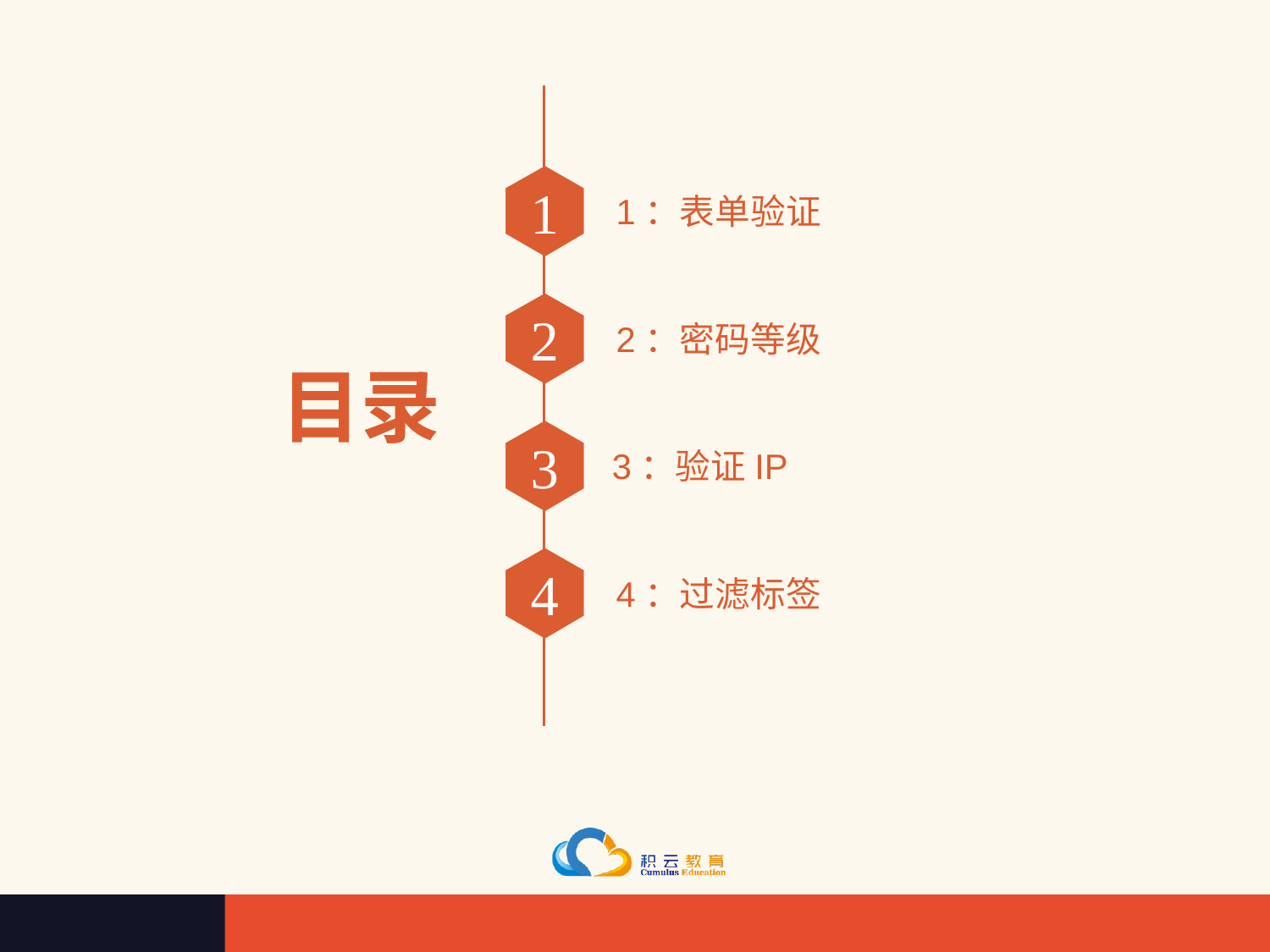

1
1：表单验证

2
2：密码等级
目录

3
3：验证IP

4
4：过滤标签